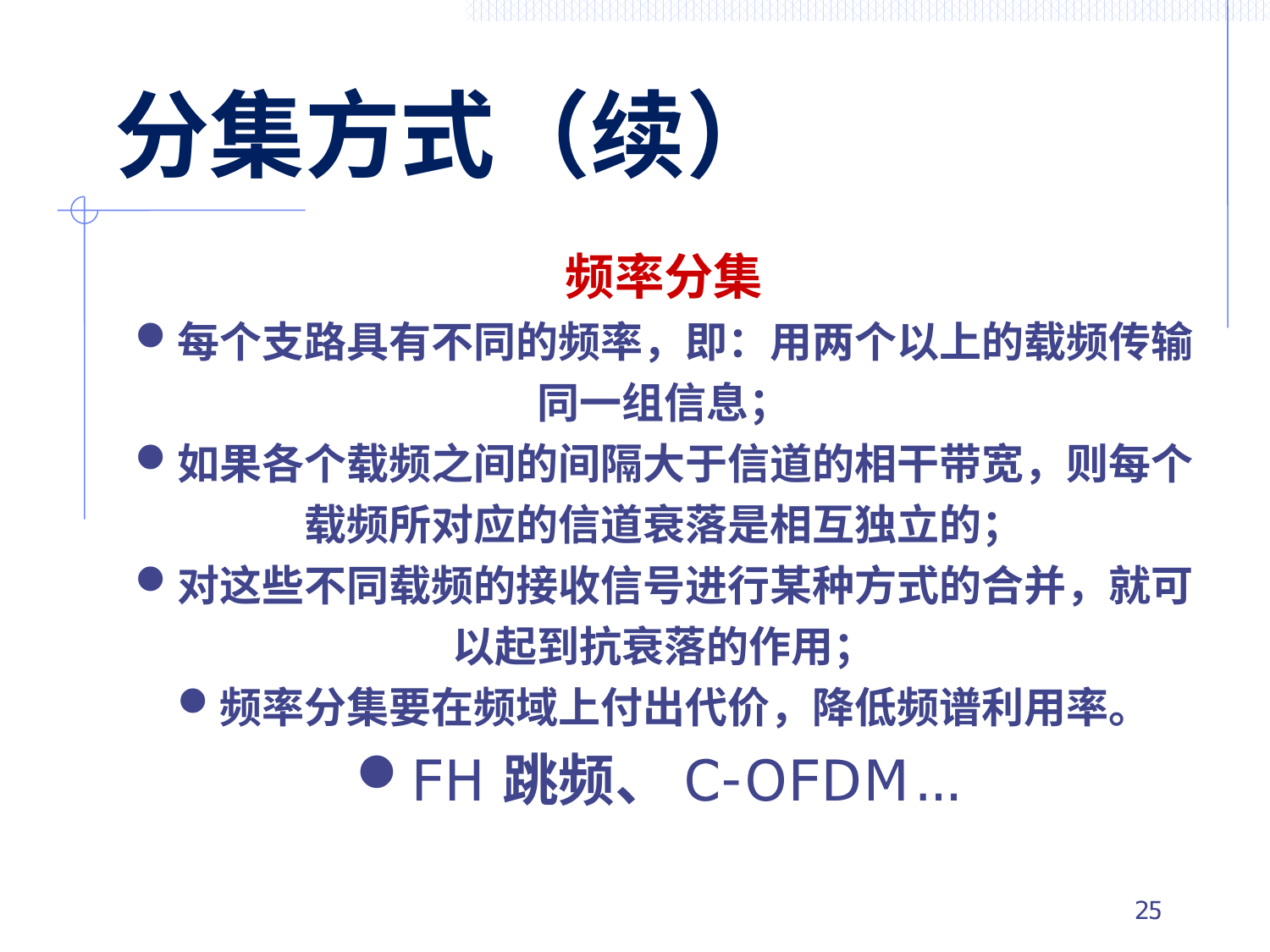

# 分集方式（续）
频率分集
每个支路具有不同的频率，即：用两个以上的载频传输同一组信息；
如果各个载频之间的间隔大于信道的相干带宽，则每个载频所对应的信道衰落是相互独立的；
对这些不同载频的接收信号进行某种方式的合并，就可以起到抗衰落的作用；
频率分集要在频域上付出代价，降低频谱利用率。
FH跳频、C-OFDM…
25